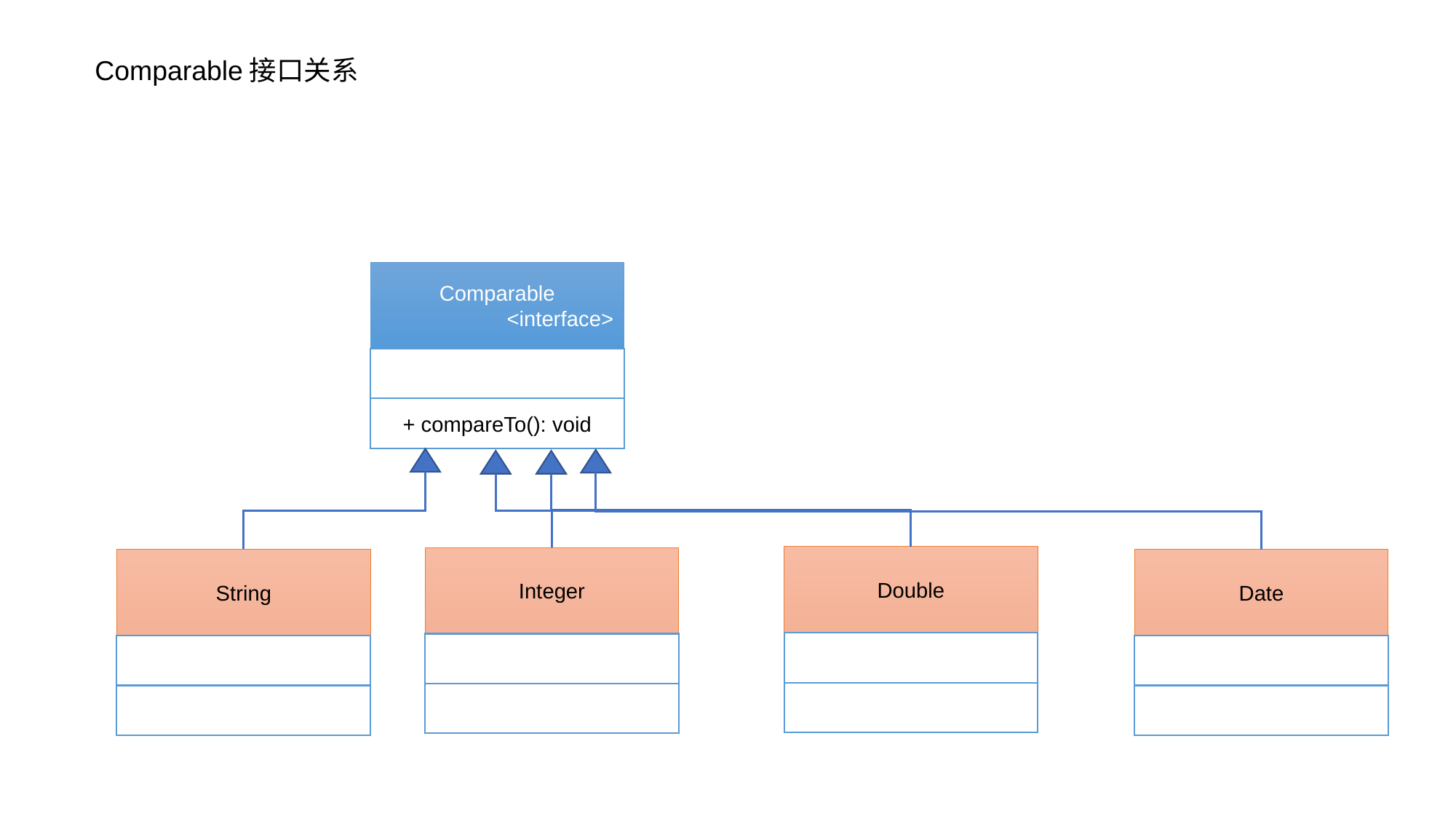

Comparable接口关系
Comparable
<interface>

+ compareTo(): void

Double
Integer
String
Date